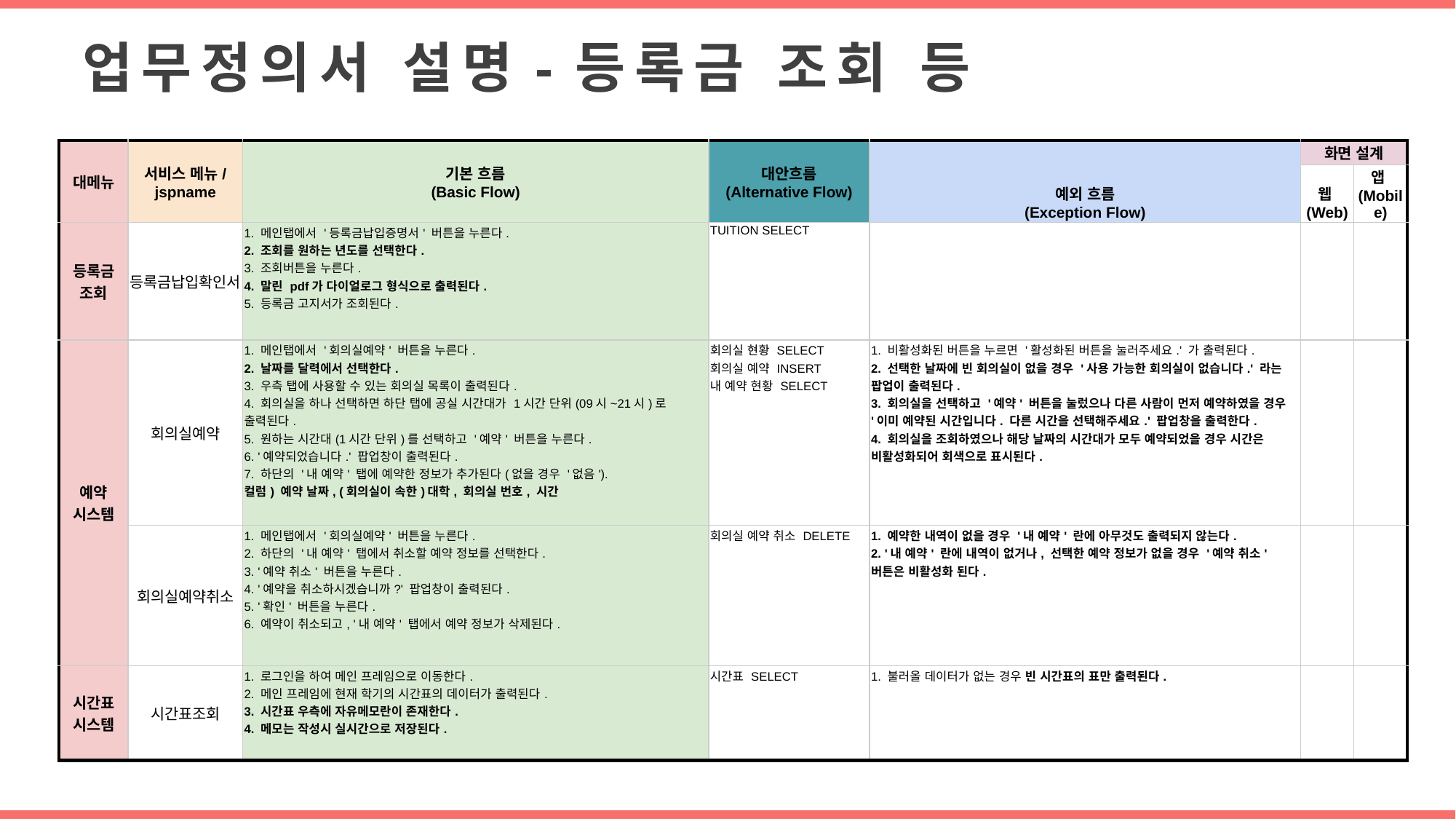

업무정의서 설명-등록금 조회 등
| 대메뉴 | 서비스 메뉴/ jspname | 기본 흐름 (Basic Flow) | 대안흐름 (Alternative Flow) | 예외 흐름 (Exception Flow) | 화면 설계 |  |
| --- | --- | --- | --- | --- | --- | --- |
|  |  |  |  |  | 웹(Web) | 앱(Mobile) |
| 등록금 조회 | 등록금납입확인서 | 1. 메인탭에서 '등록금납입증명서' 버튼을 누른다. 2. 조회를 원하는 년도를 선택한다. 3. 조회버튼을 누른다. 4. 말린 pdf가 다이얼로그 형식으로 출력된다. 5. 등록금 고지서가 조회된다. | TUITION SELECT |  |  |  |
| 예약 시스템 | 회의실예약 | 1. 메인탭에서 '회의실예약' 버튼을 누른다. 2. 날짜를 달력에서 선택한다. 3. 우측 탭에 사용할 수 있는 회의실 목록이 출력된다. 4. 회의실을 하나 선택하면 하단 탭에 공실 시간대가 1시간 단위(09시~21시)로 출력된다. 5. 원하는 시간대(1시간 단위)를 선택하고 '예약' 버튼을 누른다. 6. '예약되었습니다.' 팝업창이 출력된다. 7. 하단의 '내 예약' 탭에 예약한 정보가 추가된다(없을 경우 '없음'). 컬럼) 예약 날짜, (회의실이 속한)대학, 회의실 번호, 시간 | 회의실 현황 SELECT 회의실 예약 INSERT 내 예약 현황 SELECT | 1. 비활성화된 버튼을 누르면 '활성화된 버튼을 눌러주세요.' 가 출력된다. 2. 선택한 날짜에 빈 회의실이 없을 경우 '사용 가능한 회의실이 없습니다.' 라는 팝업이 출력된다. 3. 회의실을 선택하고 '예약' 버튼을 눌렀으나 다른 사람이 먼저 예약하였을 경우 '이미 예약된 시간입니다. 다른 시간을 선택해주세요.' 팝업창을 출력한다. 4. 회의실을 조회하였으나 해당 날짜의 시간대가 모두 예약되었을 경우 시간은 비활성화되어 회색으로 표시된다. |  |  |
|  | 회의실예약취소 | 1. 메인탭에서 '회의실예약' 버튼을 누른다. 2. 하단의 '내 예약' 탭에서 취소할 예약 정보를 선택한다. 3. '예약 취소' 버튼을 누른다. 4. '예약을 취소하시겠습니까?' 팝업창이 출력된다. 5. '확인' 버튼을 누른다. 6. 예약이 취소되고, '내 예약' 탭에서 예약 정보가 삭제된다. | 회의실 예약 취소 DELETE | 1. 예약한 내역이 없을 경우 '내 예약' 란에 아무것도 출력되지 않는다. 2. '내 예약' 란에 내역이 없거나, 선택한 예약 정보가 없을 경우 '예약 취소' 버튼은 비활성화 된다. |  |  |
| 시간표 시스템 | 시간표조회 | 1. 로그인을 하여 메인 프레임으로 이동한다. 2. 메인 프레임에 현재 학기의 시간표의 데이터가 출력된다. 3. 시간표 우측에 자유메모란이 존재한다. 4. 메모는 작성시 실시간으로 저장된다. | 시간표 SELECT | 1. 불러올 데이터가 없는 경우 빈 시간표의 표만 출력된다. |  |  |